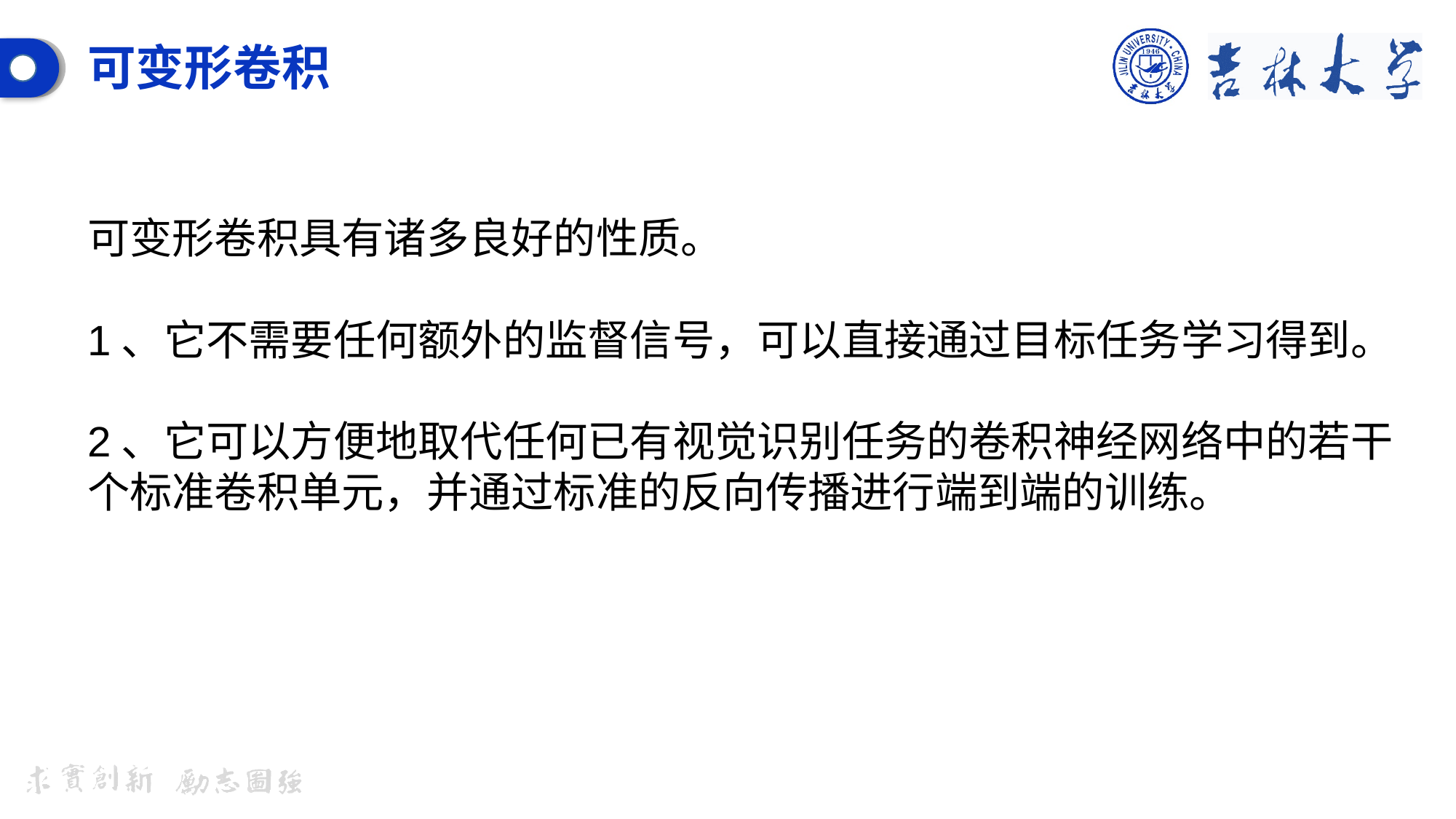

可变形卷积
可变形卷积具有诸多良好的性质。

1、它不需要任何额外的监督信号，可以直接通过目标任务学习得到。

2、它可以方便地取代任何已有视觉识别任务的卷积神经网络中的若干个标准卷积单元，并通过标准的反向传播进行端到端的训练。